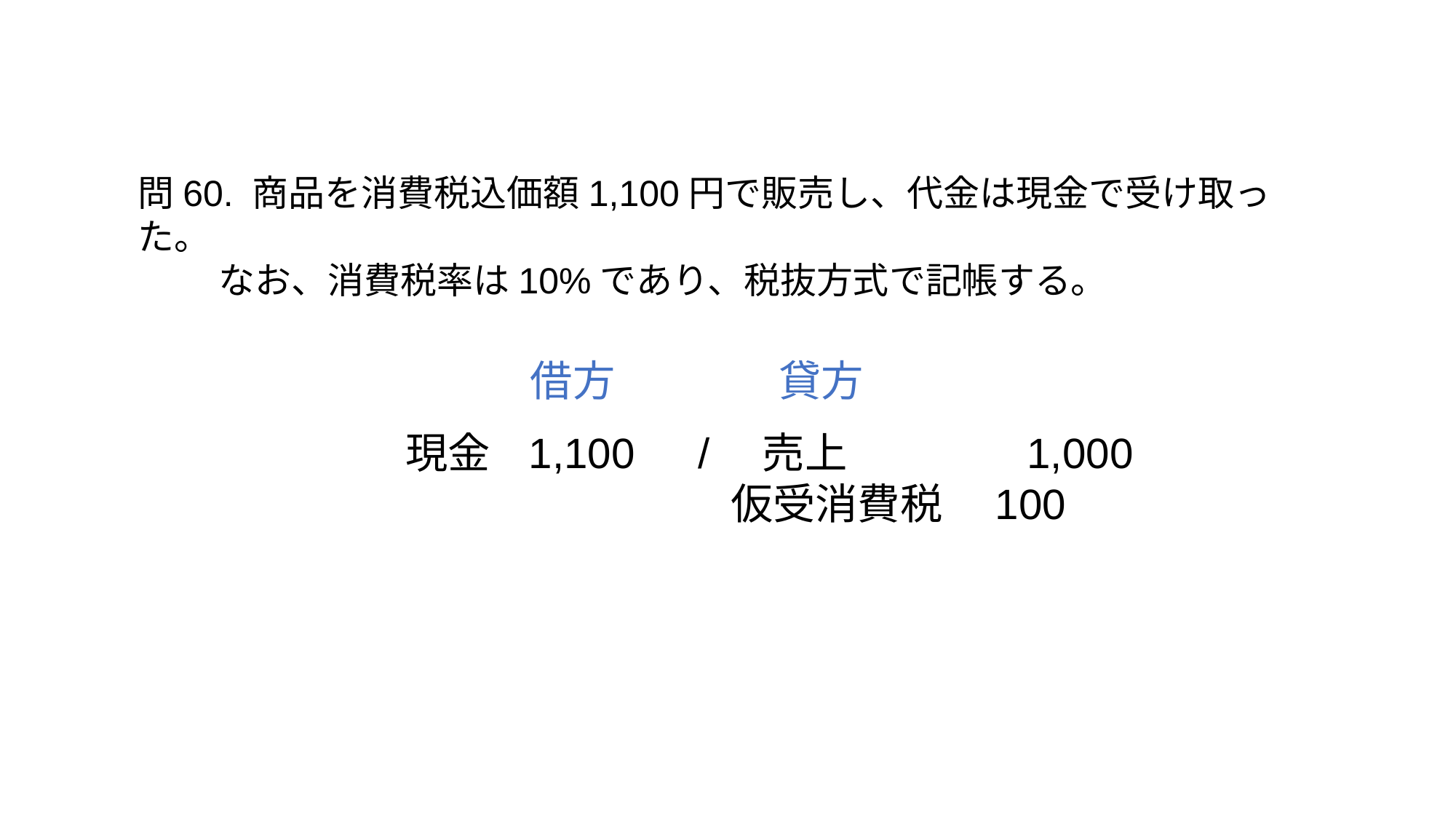

問60. 商品を消費税込価額1,100円で販売し、代金は現金で受け取った。
　　 なお、消費税率は10%であり、税抜方式で記帳する。
借方
貸方
現金   1,100　/　売上　　　　1,000
　　　　　　　   仮受消費税　100